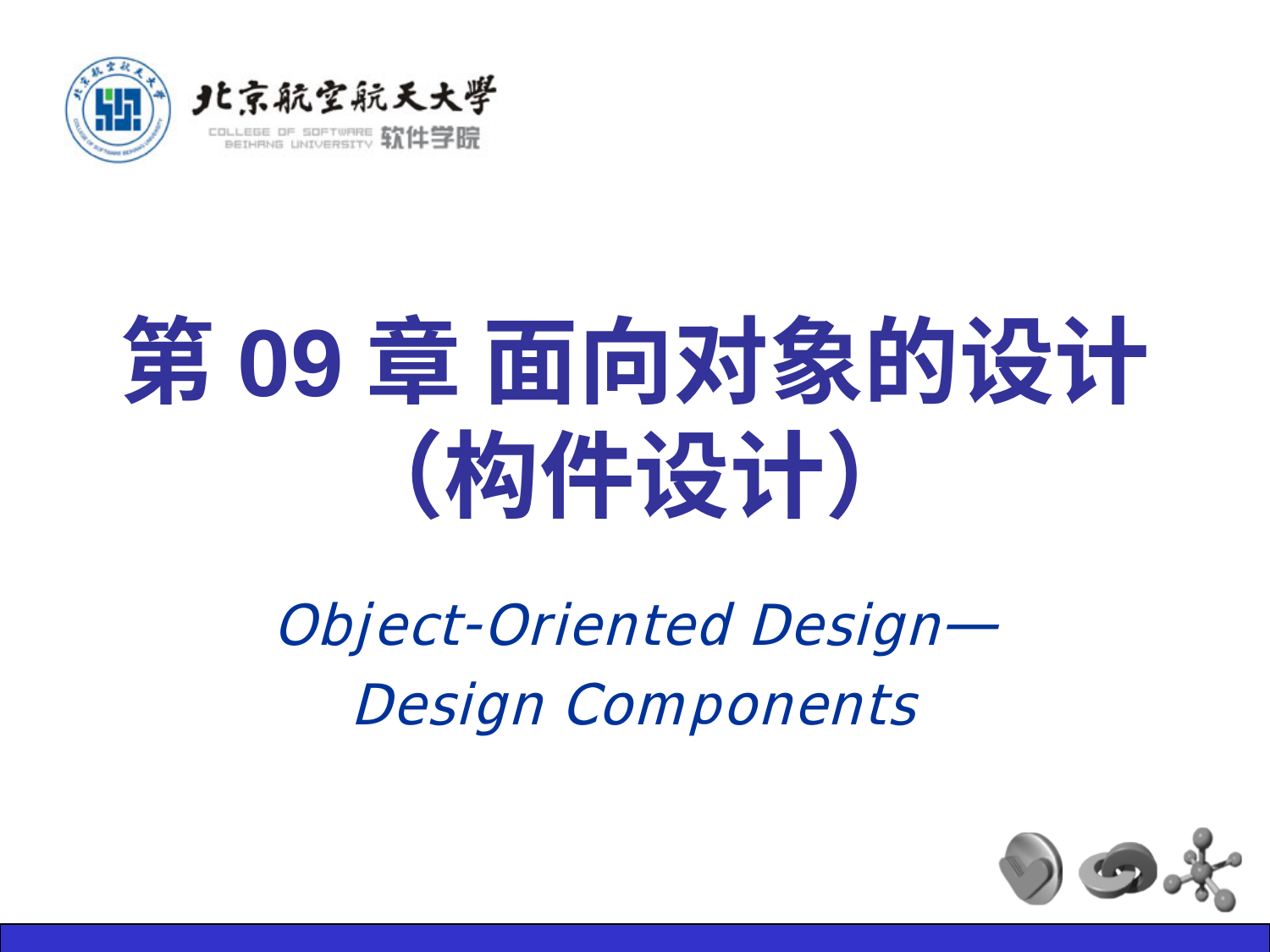

# 第09章 面向对象的设计 （构件设计）
Object-Oriented Design—
Design Components